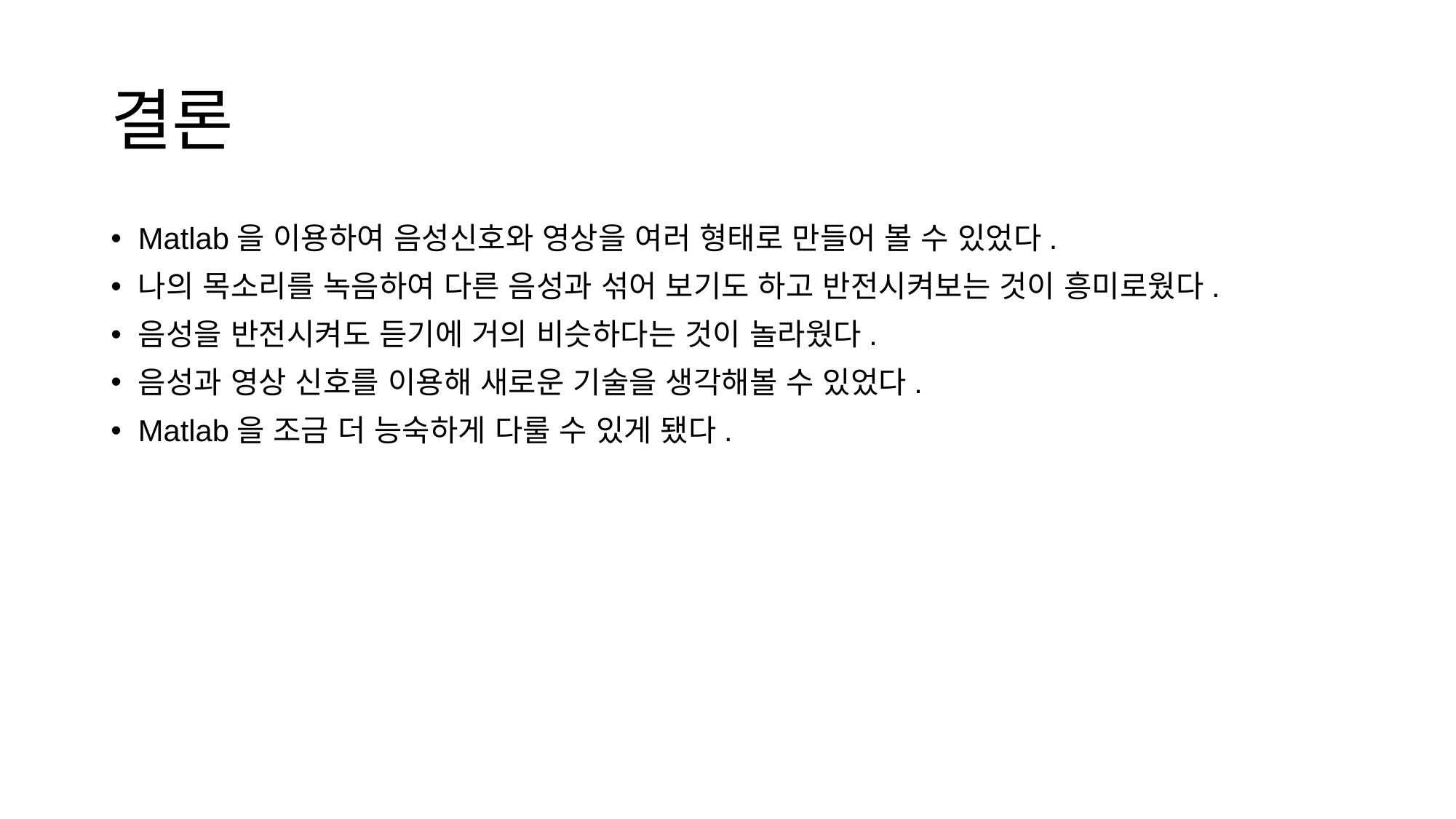

# 결론
Matlab을 이용하여 음성신호와 영상을 여러 형태로 만들어 볼 수 있었다.
나의 목소리를 녹음하여 다른 음성과 섞어 보기도 하고 반전시켜보는 것이 흥미로웠다.
음성을 반전시켜도 듣기에 거의 비슷하다는 것이 놀라웠다.
음성과 영상 신호를 이용해 새로운 기술을 생각해볼 수 있었다.
Matlab을 조금 더 능숙하게 다룰 수 있게 됐다.